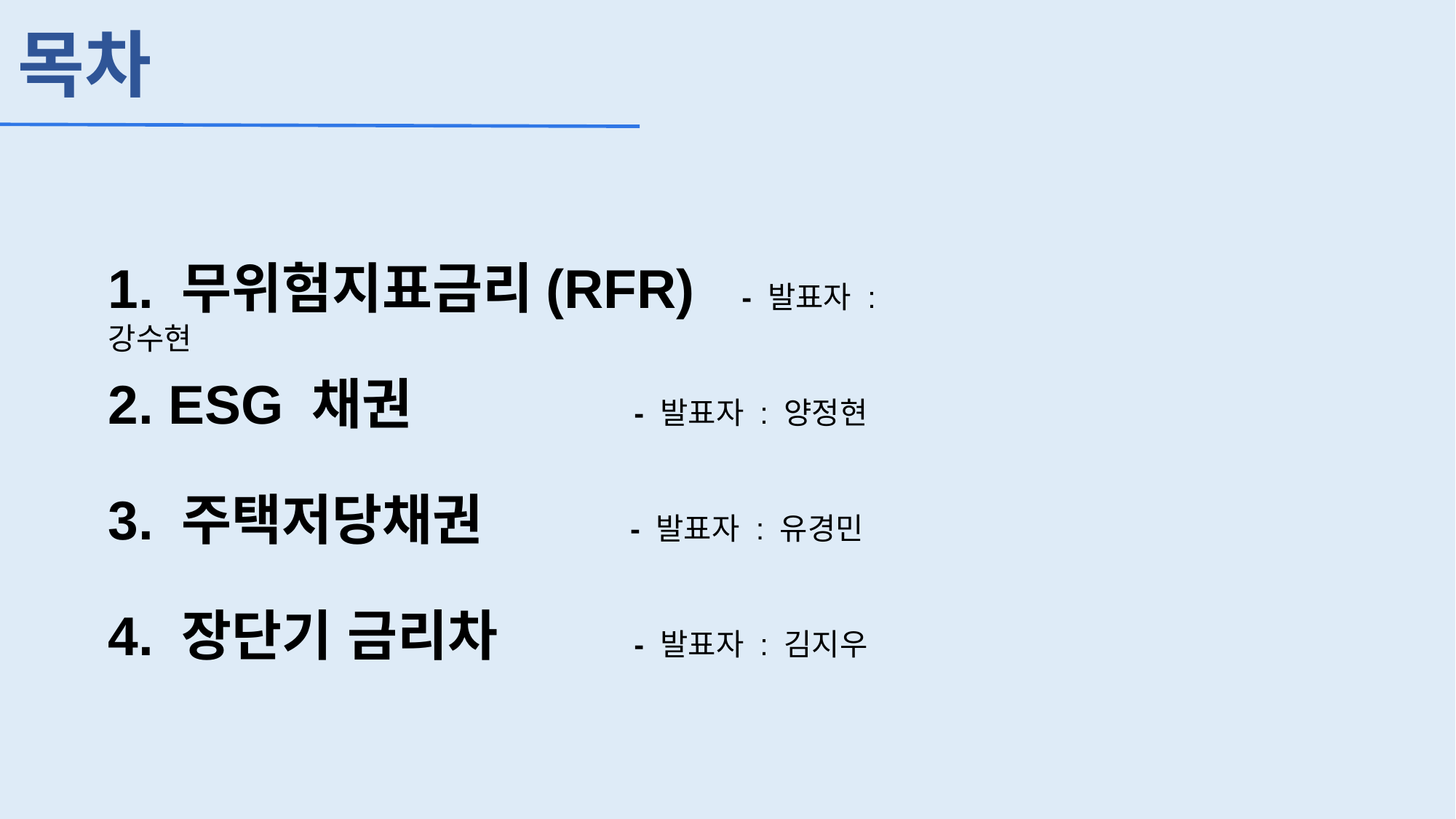

목차
1. 무위험지표금리(RFR)    - 발표자 : 강수현
2. ESG 채권 		     - 발표자 : 양정현
3. 주택저당채권  	      - 발표자 : 유경민
4. 장단기 금리차	     - 발표자 : 김지우